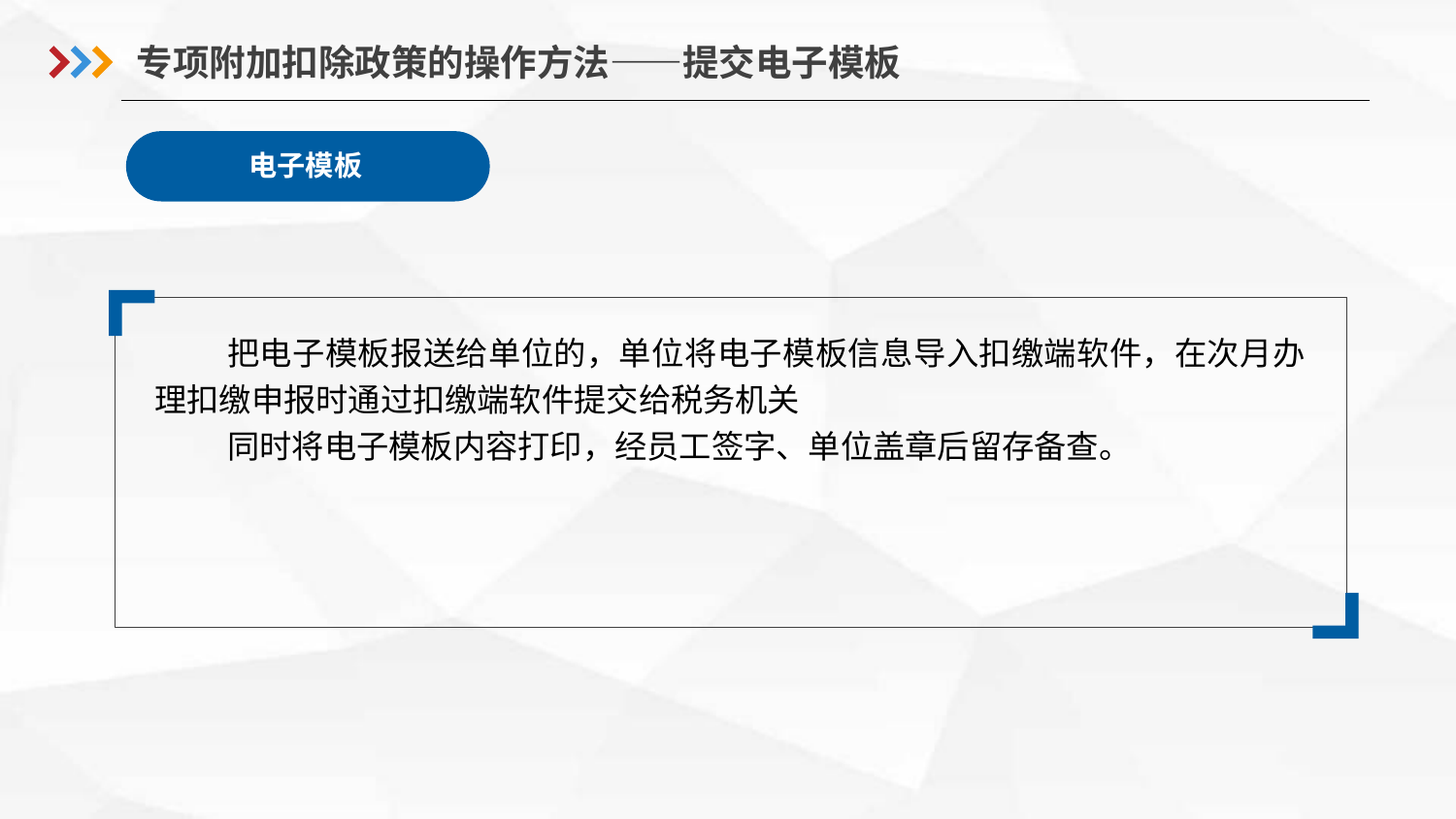

专项附加扣除政策的操作方法——提交电子模板

电子模板

把电子模板报送给单位的，单位将电子模板信息导入扣缴端软件，在次月办理扣缴申报时通过扣缴端软件提交给税务机关
同时将电子模板内容打印，经员工签字、单位盖章后留存备查。